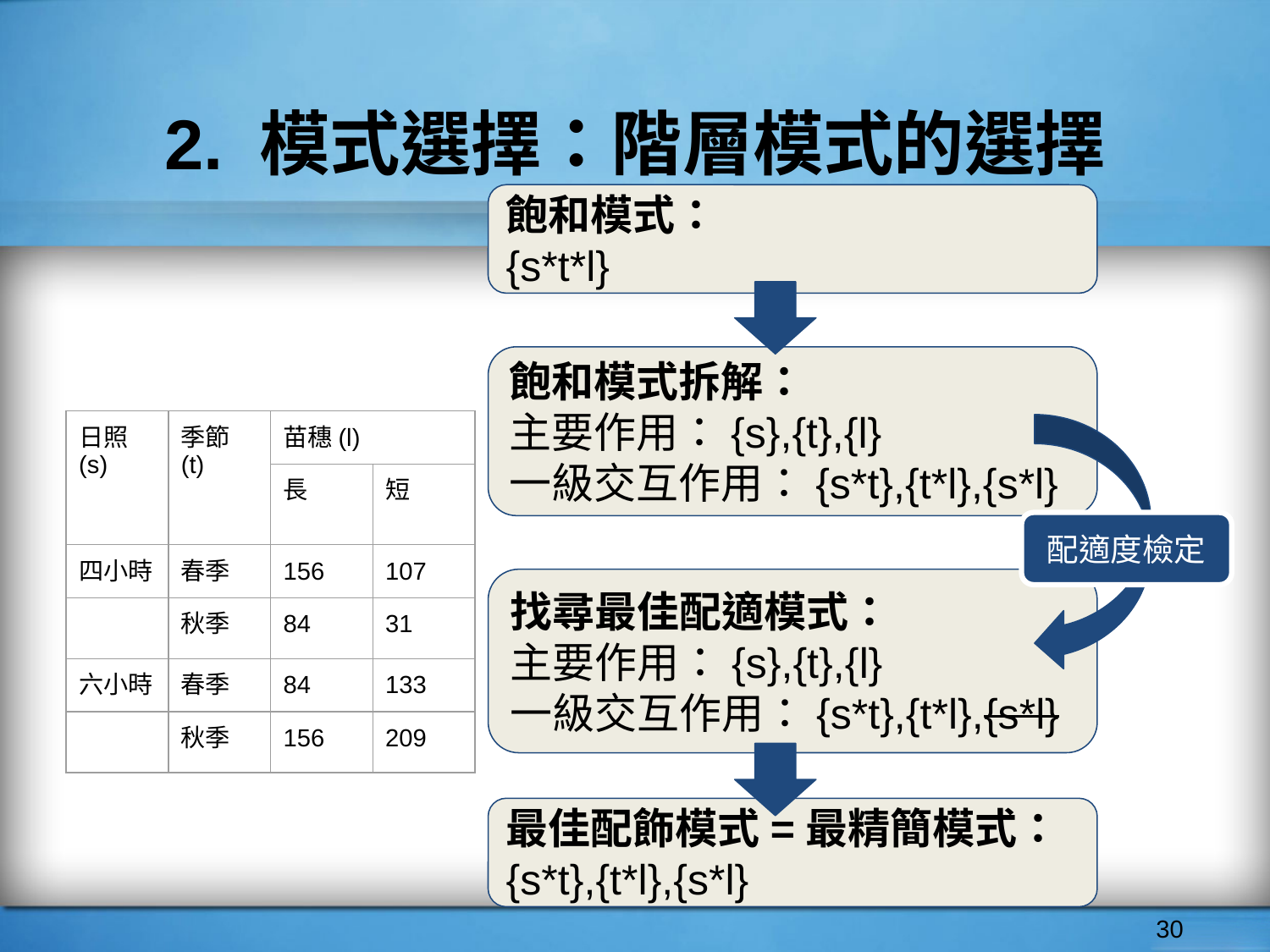

# 2. 模式選擇：階層模式的選擇
飽和模式：
{s*t*l}

飽和模式拆解：
主要作用：{s},{t},{l}
一級交互作用：{s*t},{t*l},{s*l}
| 日照(s) | 季節(t) | 苗穗(l) |  |
| --- | --- | --- | --- |
|  |  | 長 | 短 |
| 四小時 | 春季 | 156 | 107 |
|  | 秋季 | 84 | 31 |
| 六小時 | 春季 | 84 | 133 |
|  | 秋季 | 156 | 209 |

配適度檢定
找尋最佳配適模式：
主要作用：{s},{t},{l}
一級交互作用：{s*t},{t*l},{s*l}

最佳配飾模式=最精簡模式：
{s*t},{t*l},{s*l}
30